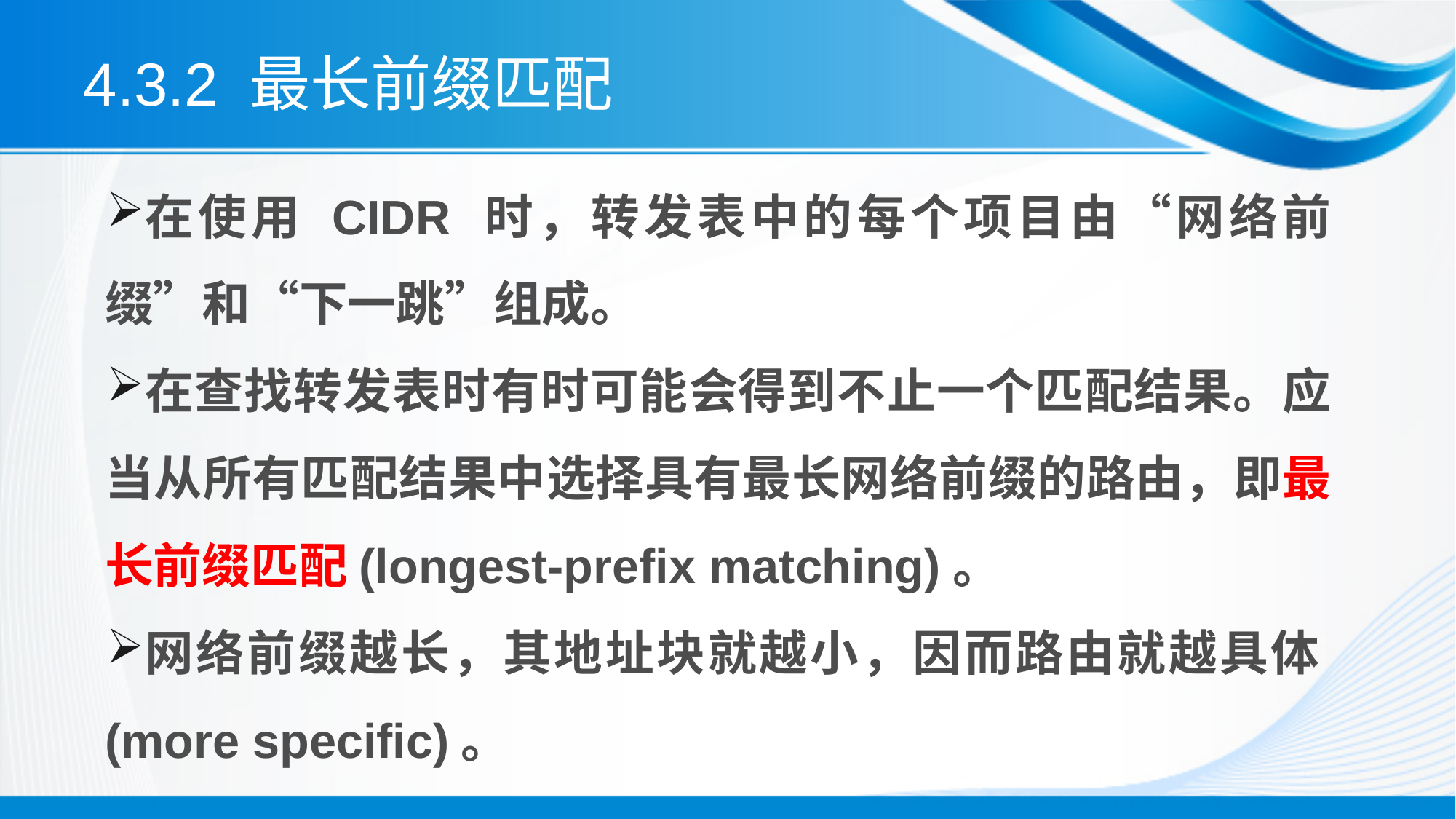

# 4.3.2 最长前缀匹配
在使用 CIDR 时，转发表中的每个项目由“网络前缀”和“下一跳”组成。
在查找转发表时有时可能会得到不止一个匹配结果。应当从所有匹配结果中选择具有最长网络前缀的路由，即最长前缀匹配(longest-prefix matching)。
网络前缀越长，其地址块就越小，因而路由就越具体(more specific)。